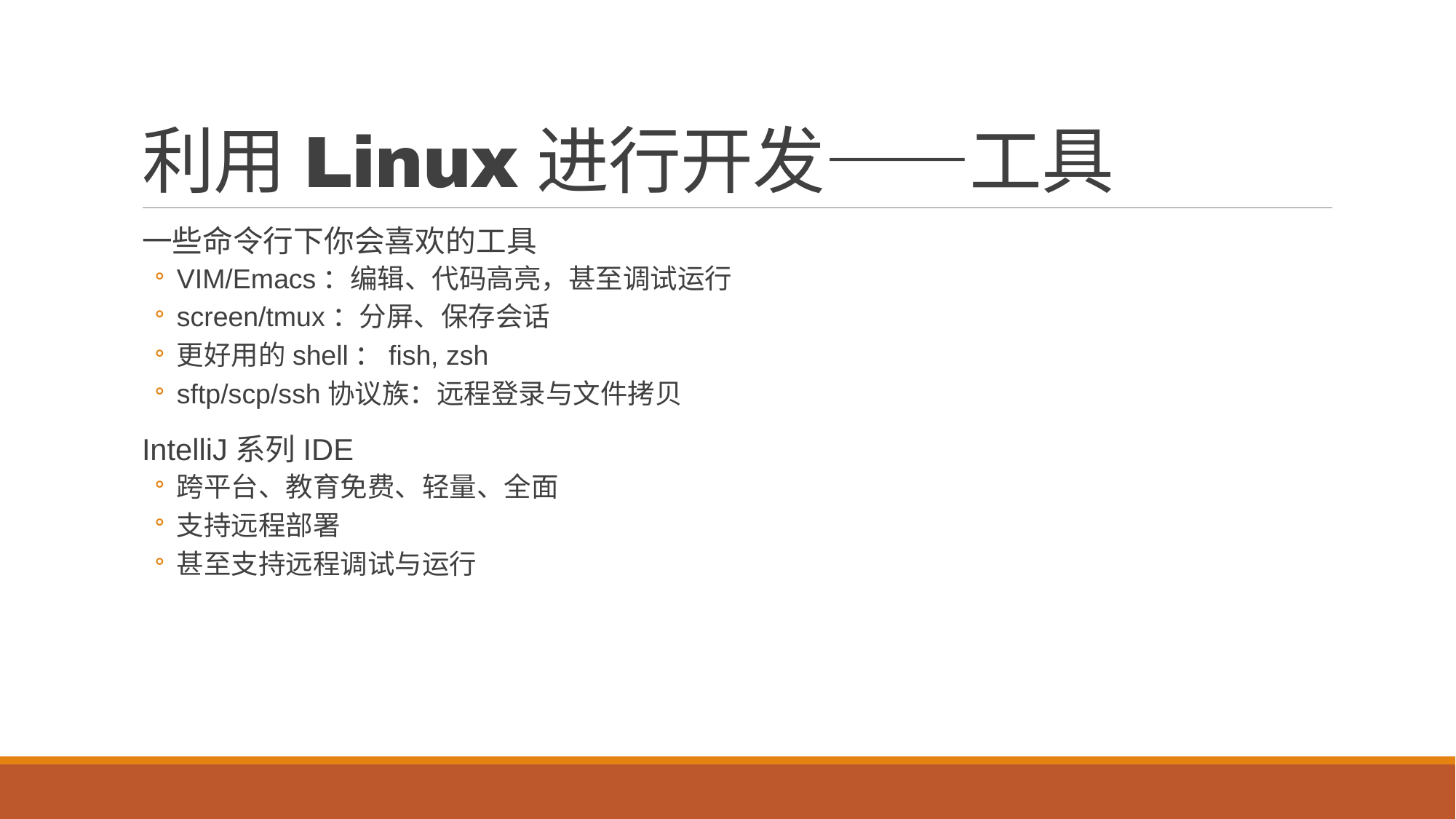

# 利用Linux进行开发——工具
一些命令行下你会喜欢的工具
VIM/Emacs：编辑、代码高亮，甚至调试运行
screen/tmux：分屏、保存会话
更好用的shell：fish, zsh
sftp/scp/ssh协议族：远程登录与文件拷贝
IntelliJ系列IDE
跨平台、教育免费、轻量、全面
支持远程部署
甚至支持远程调试与运行